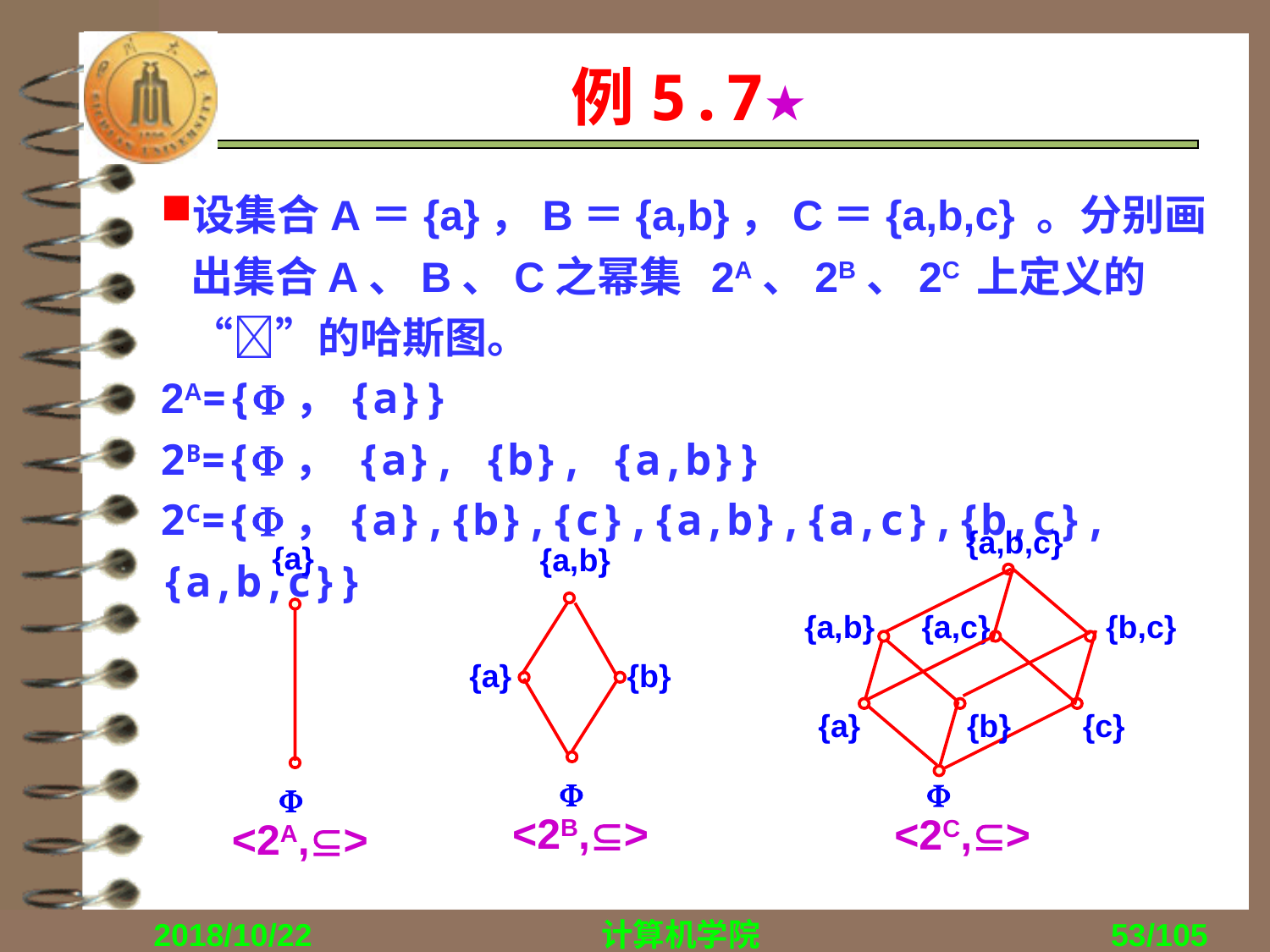

# 例5.7★
设集合A＝{a}，B＝{a,b}，C＝{a,b,c} 。分别画出集合A、B、C之幂集  2A、2B、2C 上定义的“⊆”的哈斯图。
2A={Φ，{a}}
2B={Φ， {a}, {b}, {a,b}}
2C={Φ，{a},{b},{c},{a,b},{a,c},{b,c},{a,b,c}}
{a,b,c}
{a}
{a,b}

{a,b}
{a,c}
{b,c}

{a}
{b}

{a}
{b}
{c}

Φ
Φ
Φ
<2B,⊆>
<2C,⊆>
<2A,⊆>
2018/10/22
计算机学院
53/105